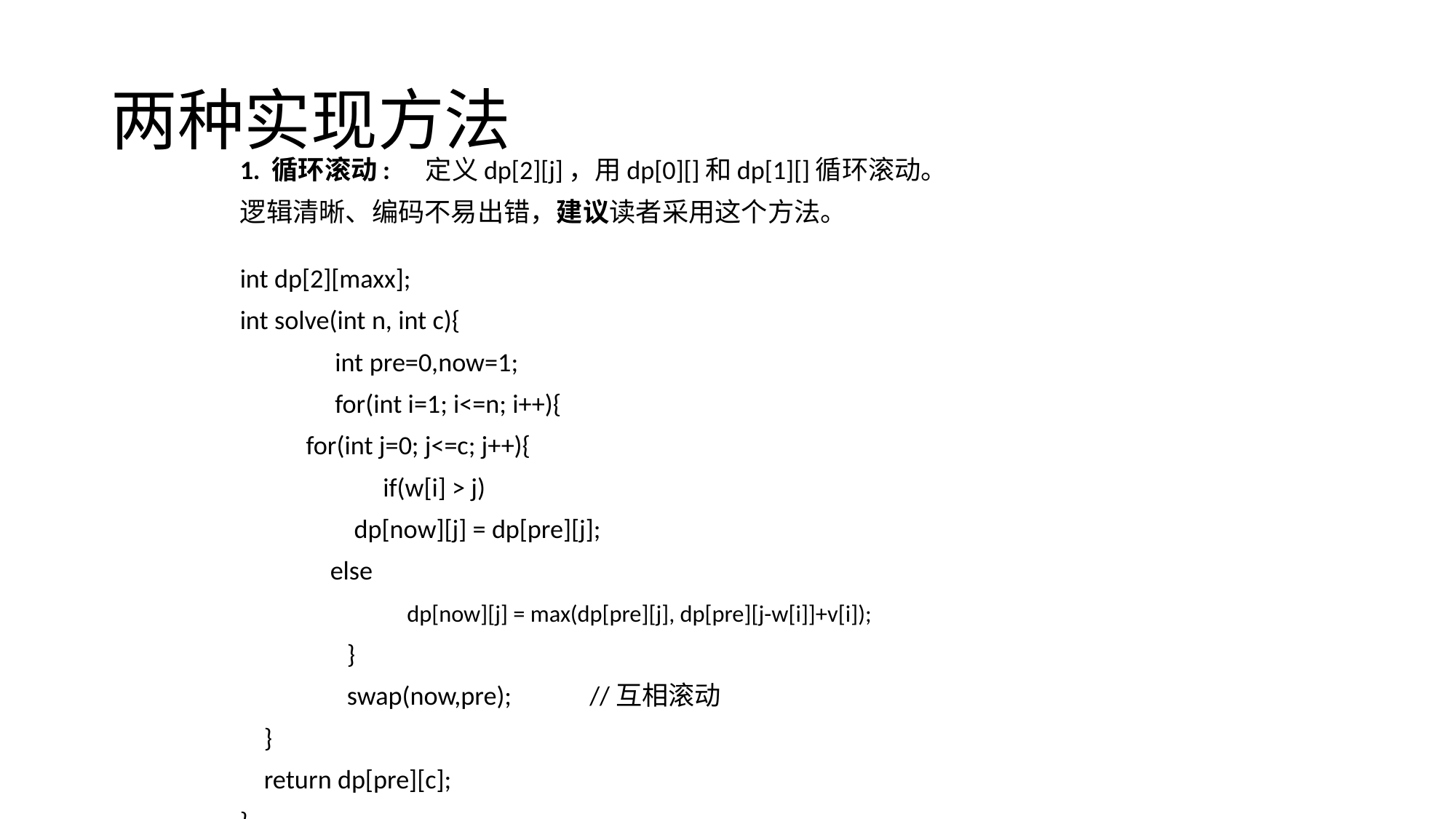

# 两种实现方法
1. 循环滚动:     定义dp[2][j]，用dp[0][]和dp[1][]循环滚动。
逻辑清晰、编码不易出错，建议读者采用这个方法。

int dp[2][maxx];
int solve(int n, int c){
	int pre=0,now=1;
	for(int i=1; i<=n; i++){
           for(int j=0; j<=c; j++){
     	        if(w[i] > j)
                   dp[now][j] = dp[pre][j];
               else
	            dp[now][j] = max(dp[pre][j], dp[pre][j-w[i]]+v[i]);
	  }
	  swap(now,pre);             //互相滚动
    }
    return dp[pre][c];
}